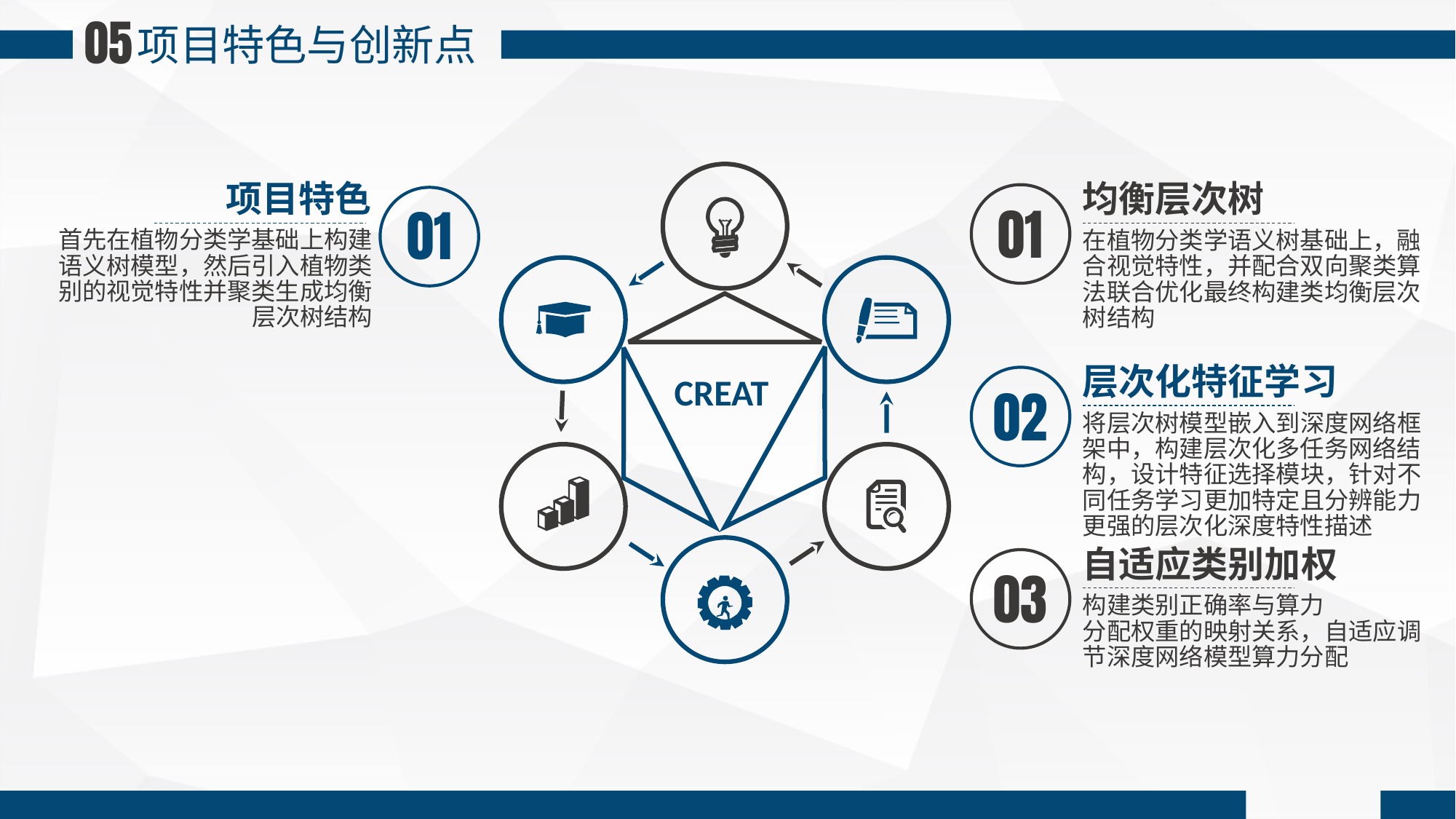

05
项目特色与创新点

项目特色
首先在植物分类学基础上构建语义树模型，然后引入植物类别的视觉特性并聚类生成均衡层次树结构

01
均衡层次树
在植物分类学语义树基础上，融合视觉特性，并配合双向聚类算法联合优化最终构建类均衡层次树结构

01

层次化特征学习
将层次树模型嵌入到深度网络框架中，构建层次化多任务网络结构，设计特征选择模块，针对不同任务学习更加特定且分辨能力更强的层次化深度特性描述

02
CREAT

自适应类别加权
构建类别正确率与算力
分配权重的映射关系，自适应调节深度网络模型算力分配

03